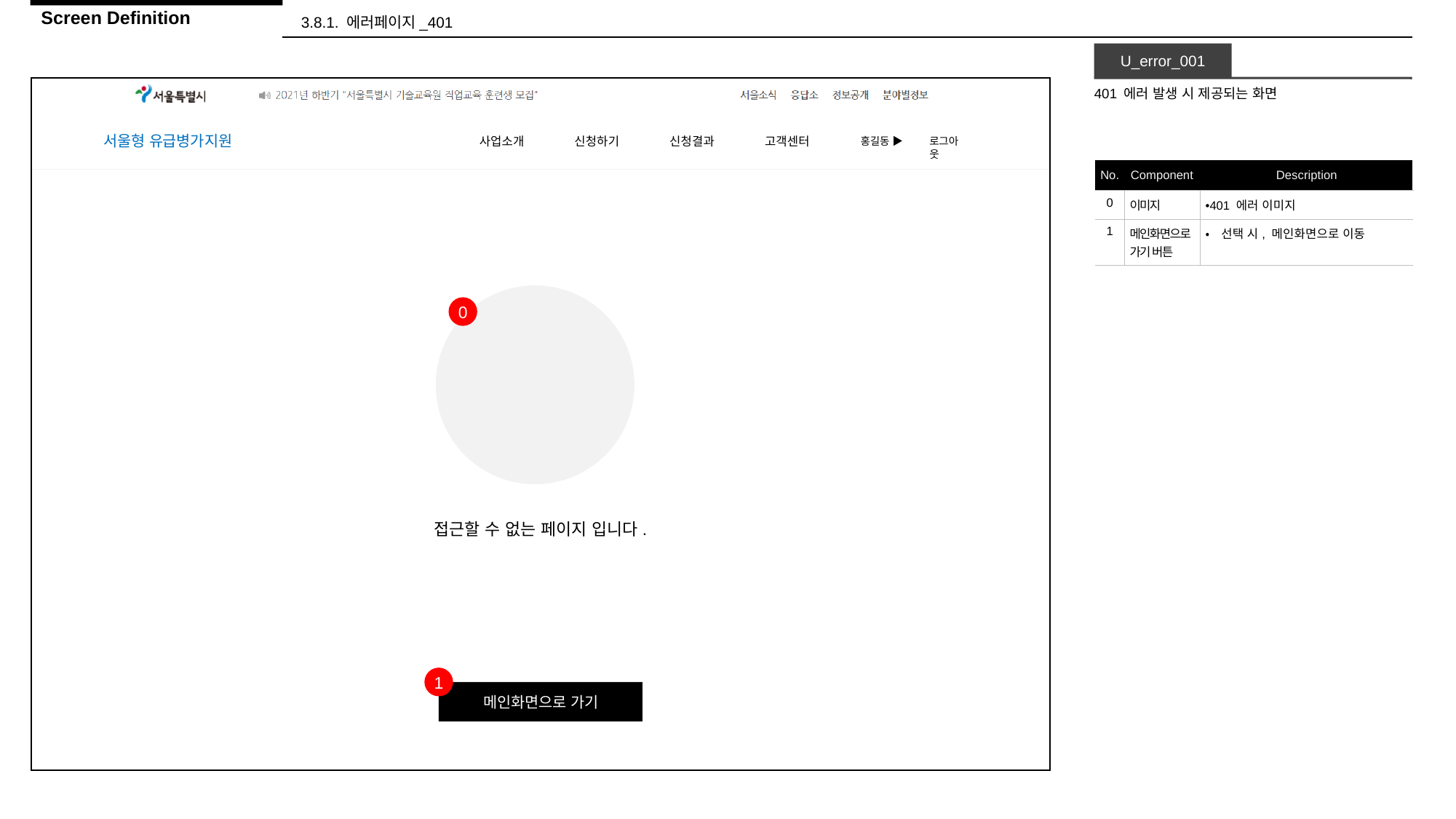

Screen Definition
3.8.1. 에러페이지_401
U_error_001

401 에러 발생 시 제공되는 화면
| No. | Component | Description |
| --- | --- | --- |
| 0 | 이미지 | •401 에러 이미지 |
| 1 | 메인화면으로 가기 버튼 | •선택 시, 메인화면으로 이동 |

0
접근할 수 없는 페이지 입니다.
1
메인화면으로 가기